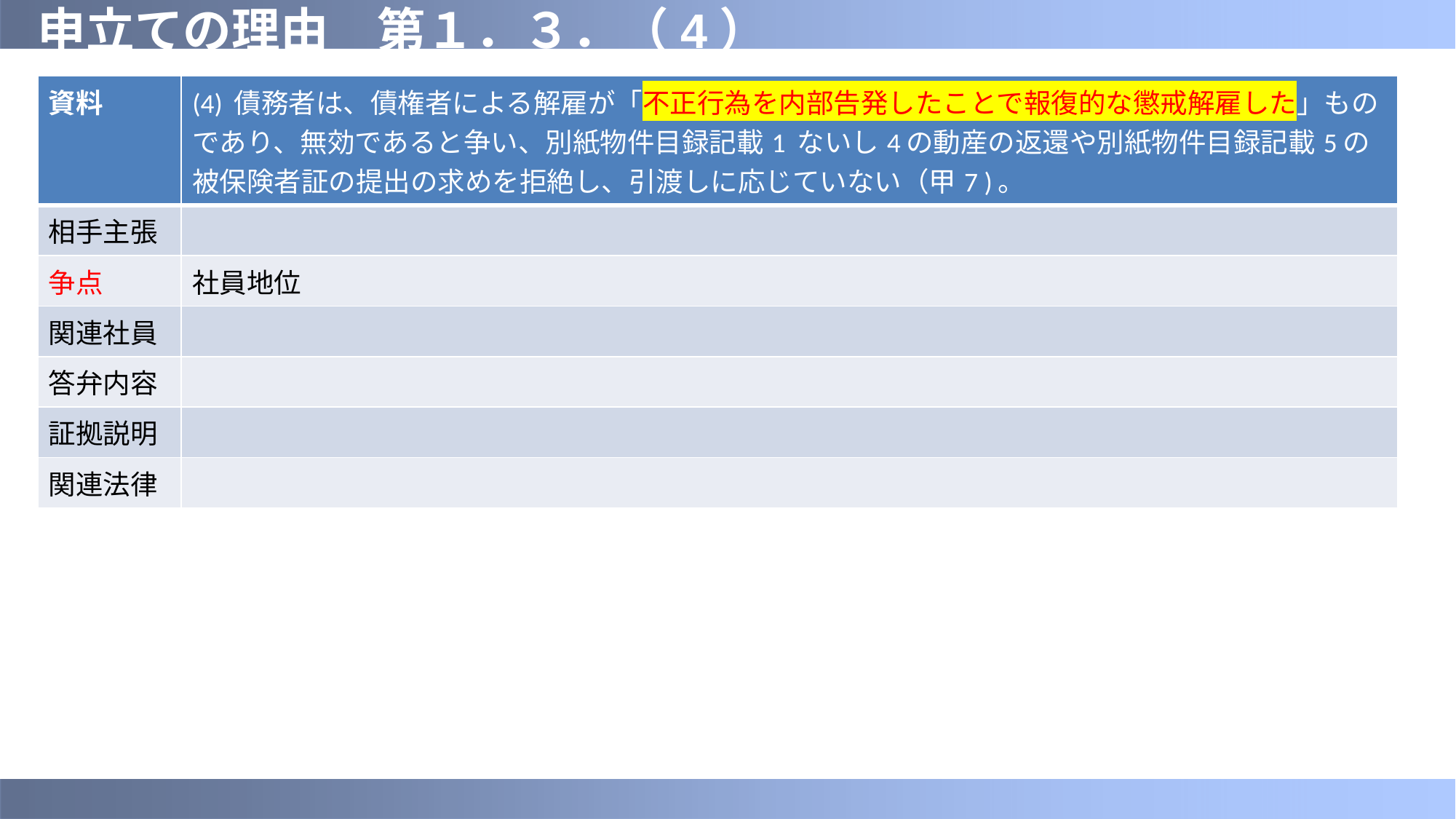

# 申立ての理由　第１．３．（4）
| 資料 | (4) 債務者は、債権者による解雇が「不正行為を内部告発したことで報復的な懲戒解雇した」ものであり、無効であると争い、別紙物件目録記載1 ないし4の動産の返還や別紙物件目録記載5の被保険者証の提出の求めを拒絶し、引渡しに応じていない（甲7 )。 |
| --- | --- |
| 相手主張 |  |
| 争点 | 社員地位 |
| 関連社員 |  |
| 答弁内容 |  |
| 証拠説明 |  |
| 関連法律 |  |